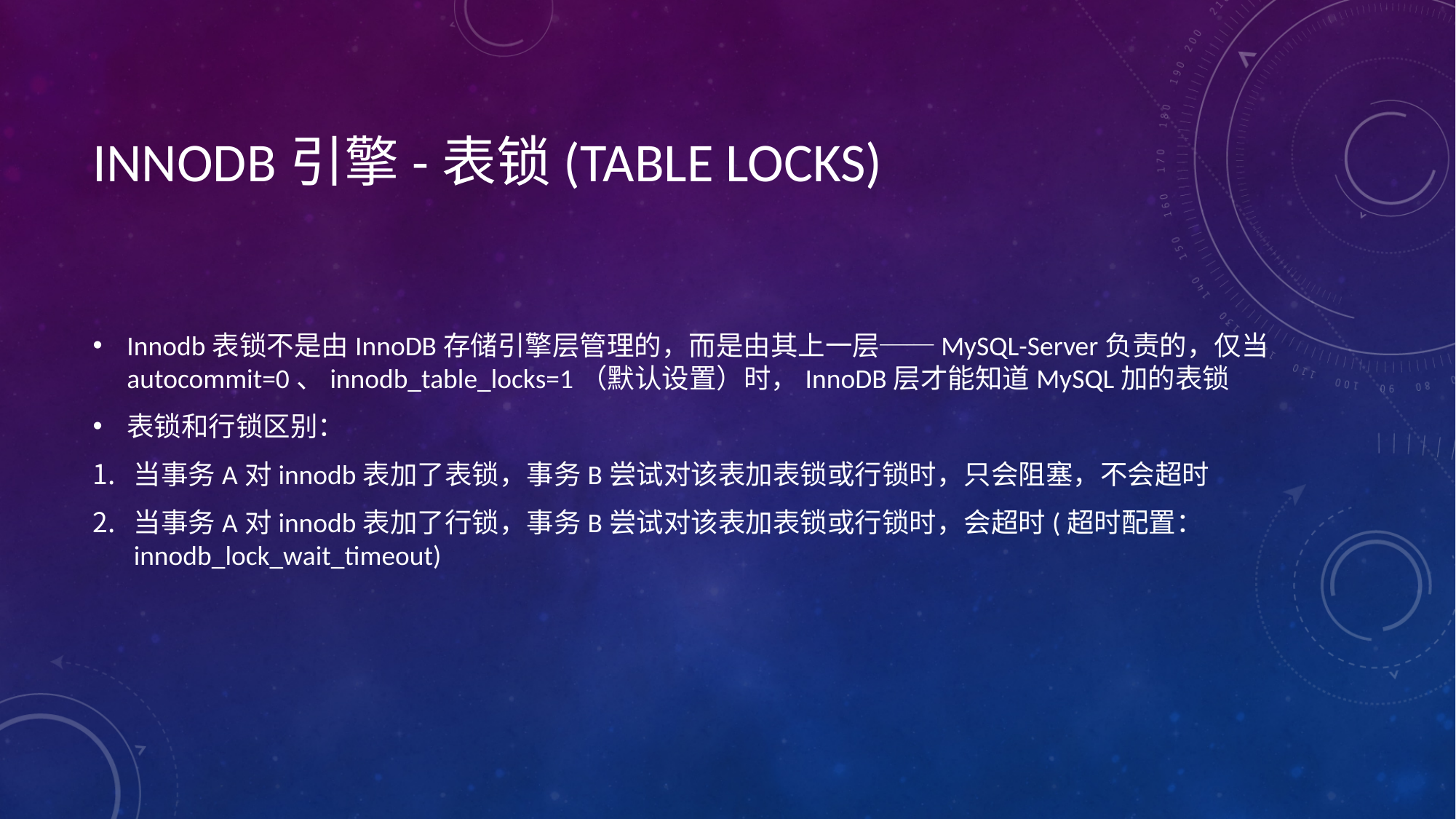

# Innodb引擎-表锁(table locks)
Innodb表锁不是由InnoDB存储引擎层管理的，而是由其上一层──MySQL-Server负责的，仅当autocommit=0、innodb_table_locks=1（默认设置）时，InnoDB层才能知道MySQL加的表锁
表锁和行锁区别：
当事务A对innodb表加了表锁，事务B尝试对该表加表锁或行锁时，只会阻塞，不会超时
当事务A对innodb表加了行锁，事务B尝试对该表加表锁或行锁时，会超时(超时配置： innodb_lock_wait_timeout)